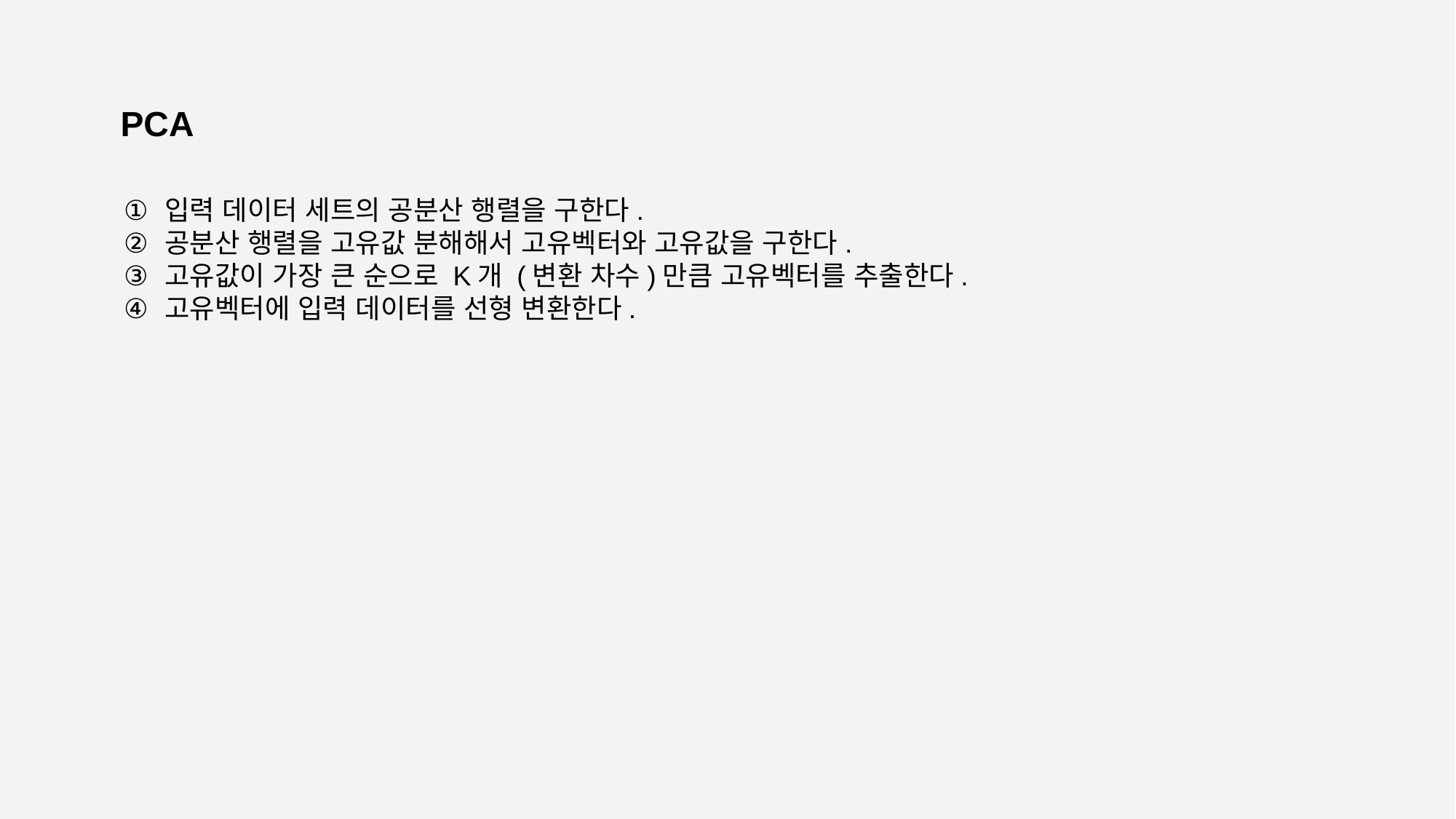

PCA
입력 데이터 세트의 공분산 행렬을 구한다.
공분산 행렬을 고유값 분해해서 고유벡터와 고유값을 구한다.
고유값이 가장 큰 순으로 K개 (변환 차수)만큼 고유벡터를 추출한다.
고유벡터에 입력 데이터를 선형 변환한다.